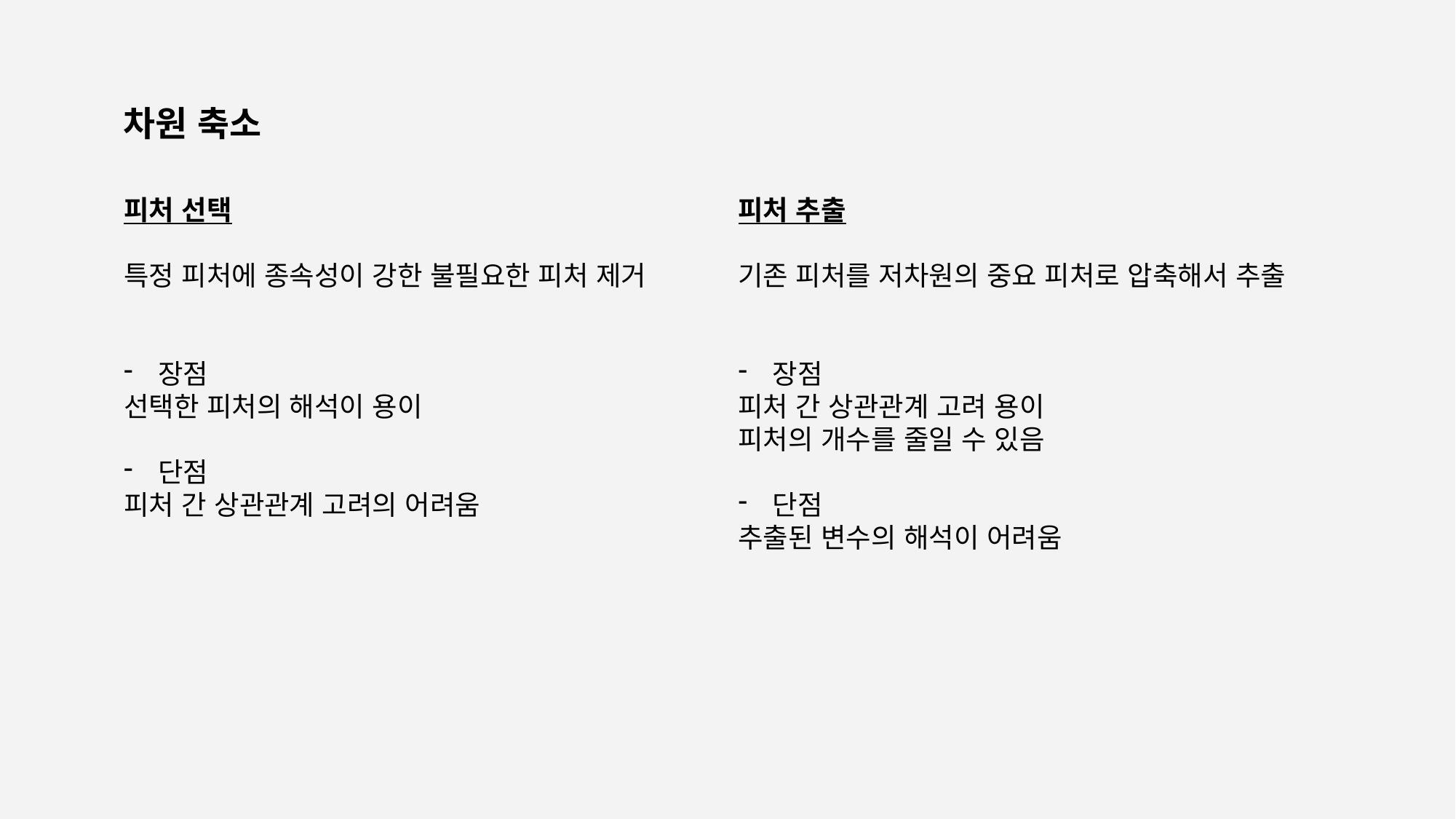

차원 축소
피처 선택

특정 피처에 종속성이 강한 불필요한 피처 제거

장점
선택한 피처의 해석이 용이

단점
피처 간 상관관계 고려의 어려움
피처 추출

기존 피처를 저차원의 중요 피처로 압축해서 추출

장점
피처 간 상관관계 고려 용이
피처의 개수를 줄일 수 있음

단점
추출된 변수의 해석이 어려움